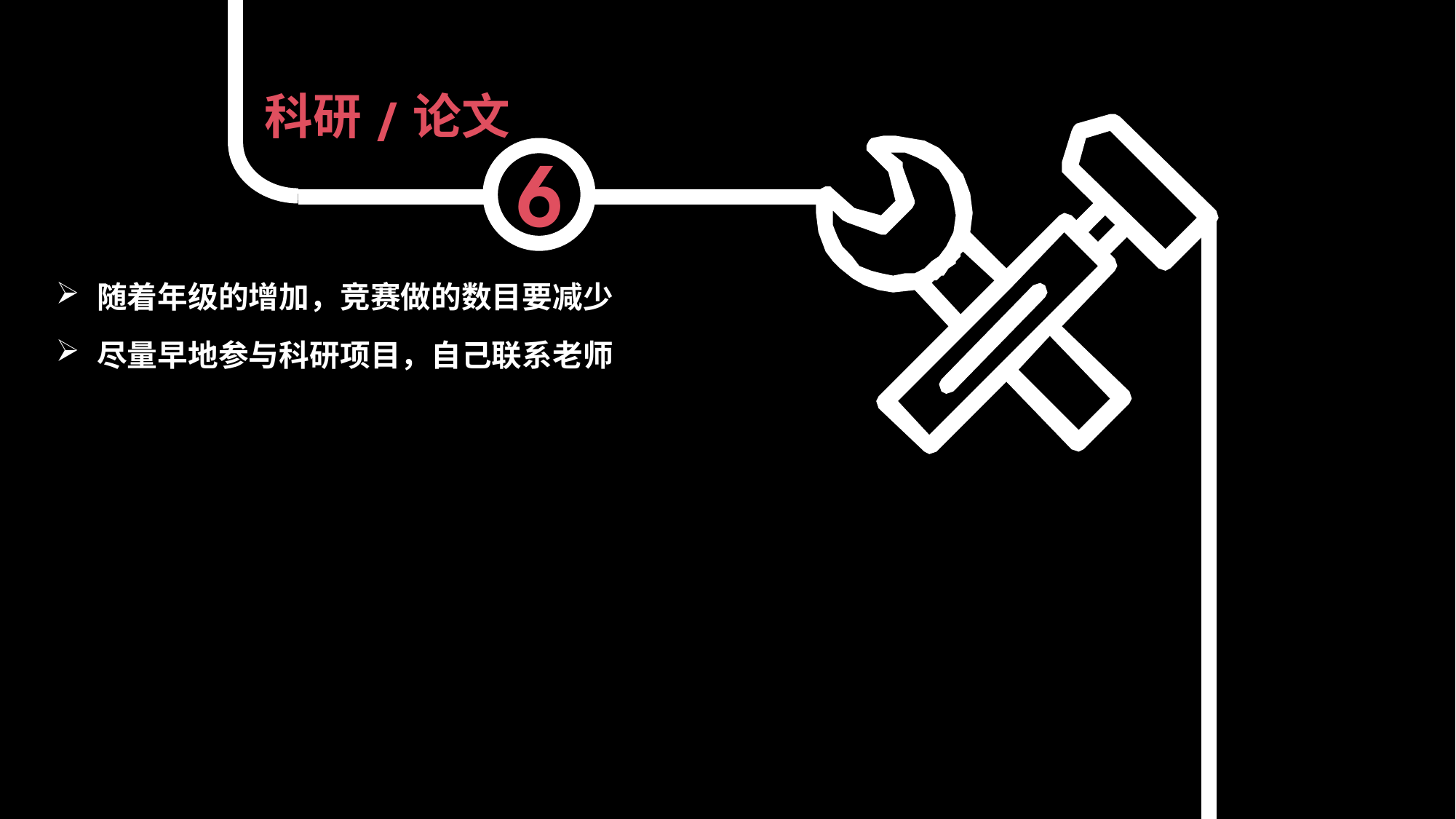

科研/论文

6

随着年级的增加，竞赛做的数目要减少
尽量早地参与科研项目，自己联系老师